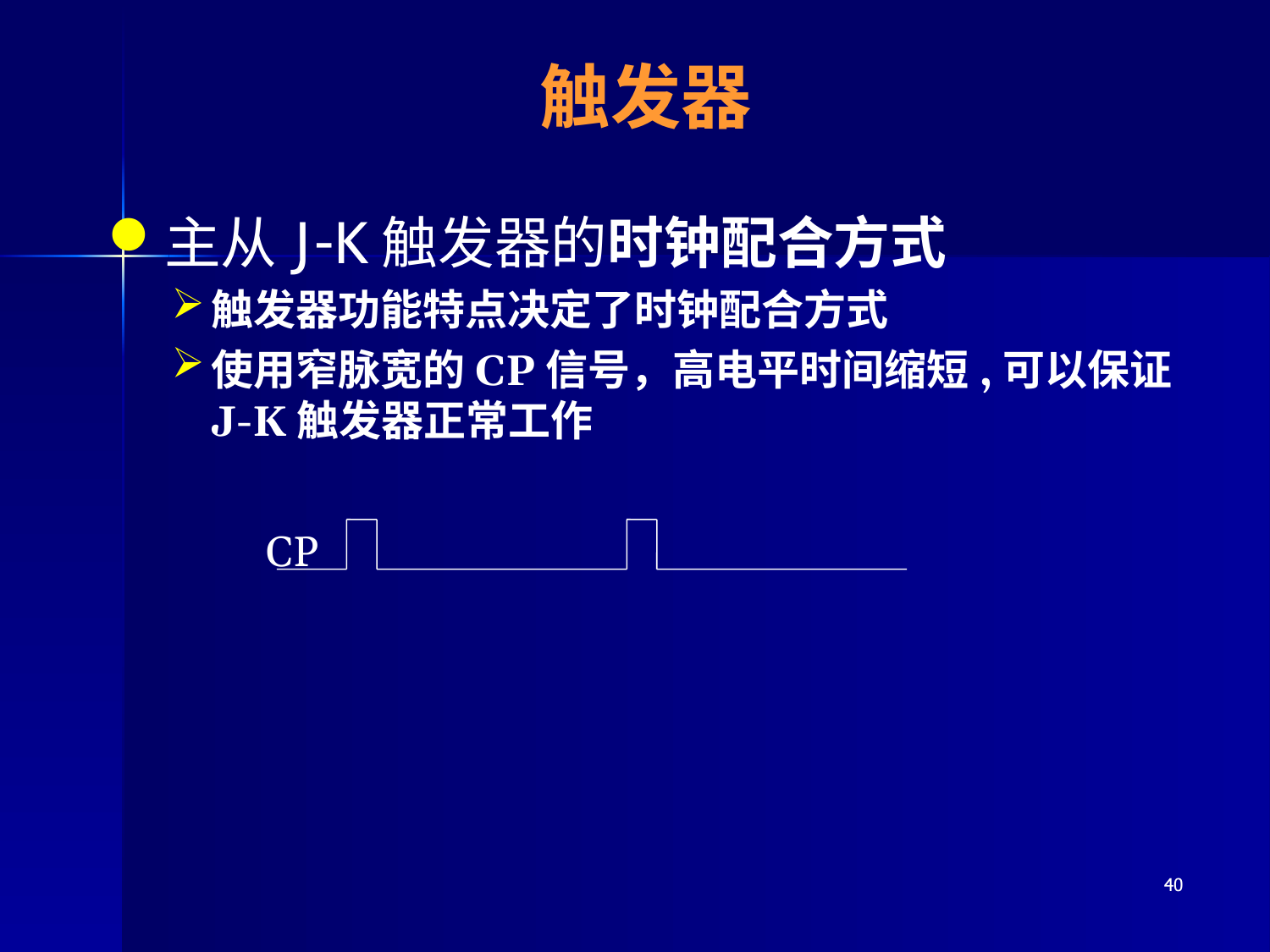

# 触发器
主从J-K触发器的时钟配合方式
触发器功能特点决定了时钟配合方式
使用窄脉宽的CP信号，高电平时间缩短,可以保证J-K触发器正常工作
CP

40